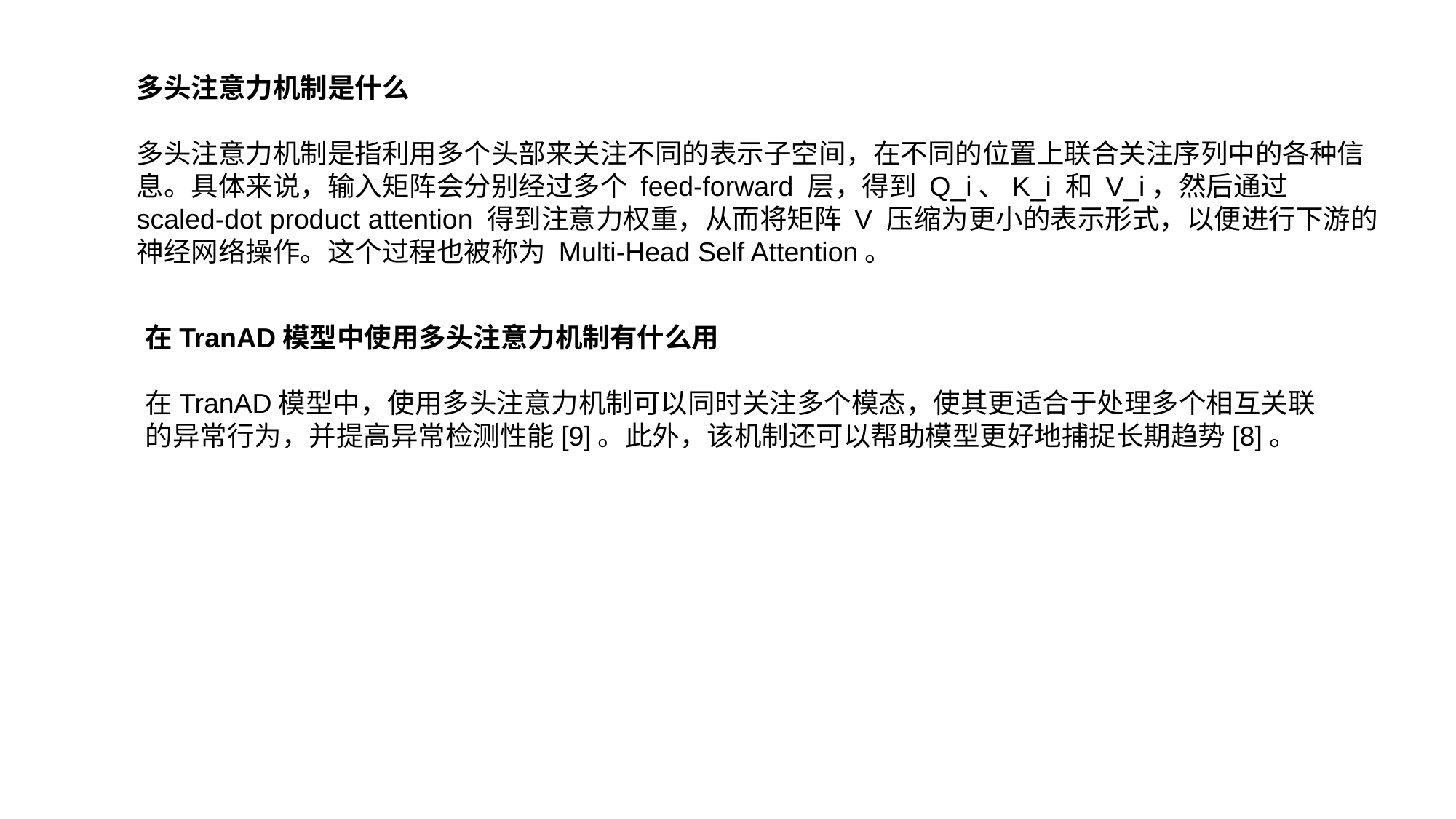

多头注意力机制是什么

多头注意力机制是指利用多个头部来关注不同的表示子空间，在不同的位置上联合关注序列中的各种信息。具体来说，输入矩阵会分别经过多个 feed-forward 层，得到 Q_i、K_i 和 V_i，然后通过 scaled-dot product attention 得到注意力权重，从而将矩阵 V 压缩为更小的表示形式，以便进行下游的神经网络操作。这个过程也被称为 Multi-Head Self Attention。
在TranAD模型中使用多头注意力机制有什么用

在TranAD模型中，使用多头注意力机制可以同时关注多个模态，使其更适合于处理多个相互关联的异常行为，并提高异常检测性能[9]。此外，该机制还可以帮助模型更好地捕捉长期趋势[8]。